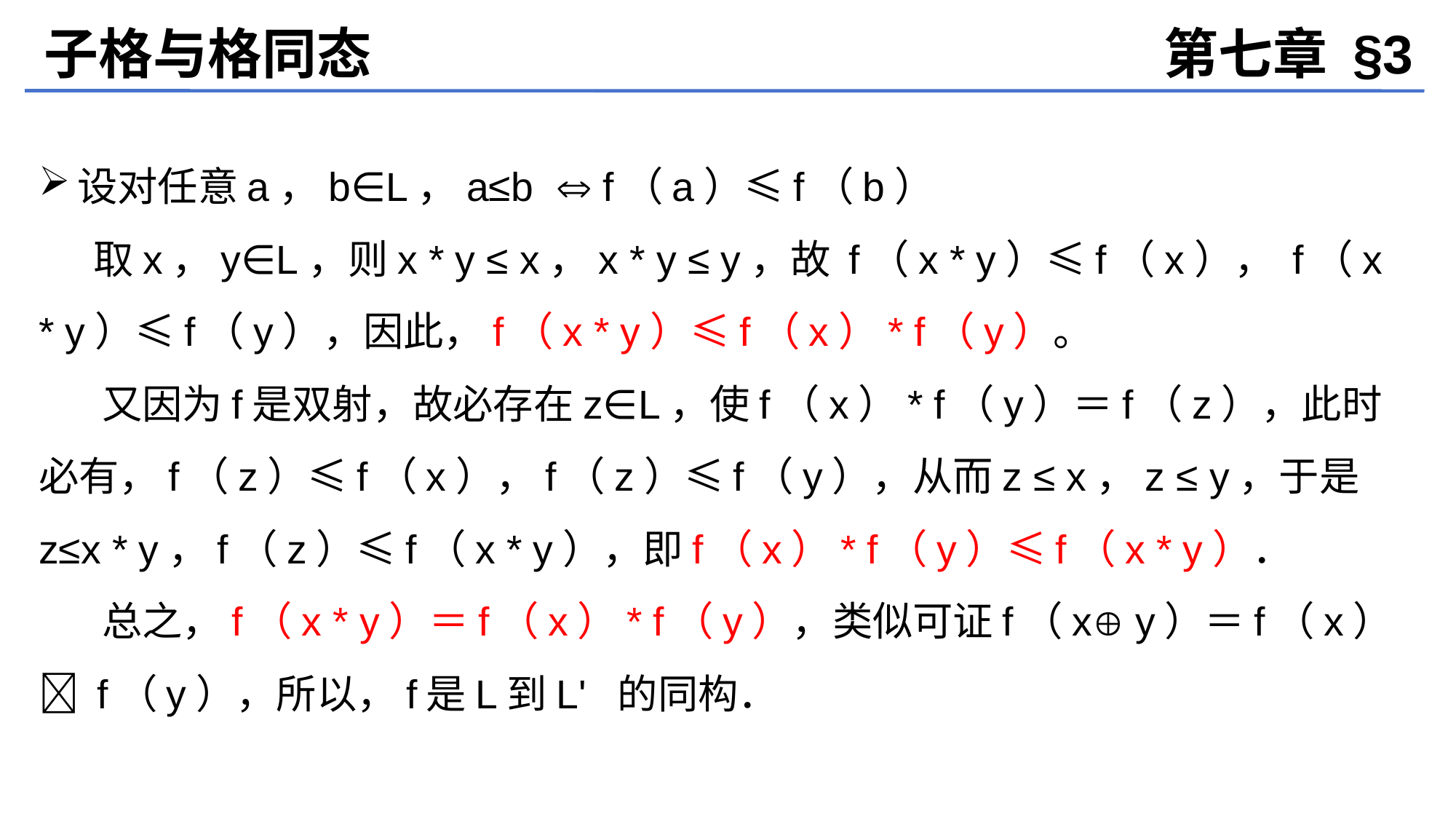

子格与格同态
第七章 §3
设对任意a，b∈L，a≤b  ⇔ f（a）≤f（b）
     取x，y∈L，则x * y ≤ x，x * y ≤ y，故 f（x * y）≤f（x）， f（x * y）≤f（y），因此，f（x * y）≤f（x）* f（y）。
      又因为f是双射，故必存在z∈L，使f（x）* f（y）＝f（z），此时必有，f（z）≤f（x），f（z）≤f（y），从而z ≤ x，z ≤ y，于是 z≤x * y，f（z）≤f（x * y），即f（x）* f（y）≤f（x * y）．
      总之，f（x * y）＝f（x）* f（y），类似可证f（x⊕ y）＝f（x）⊕ f（y），所以，f是L到L'  的同构．